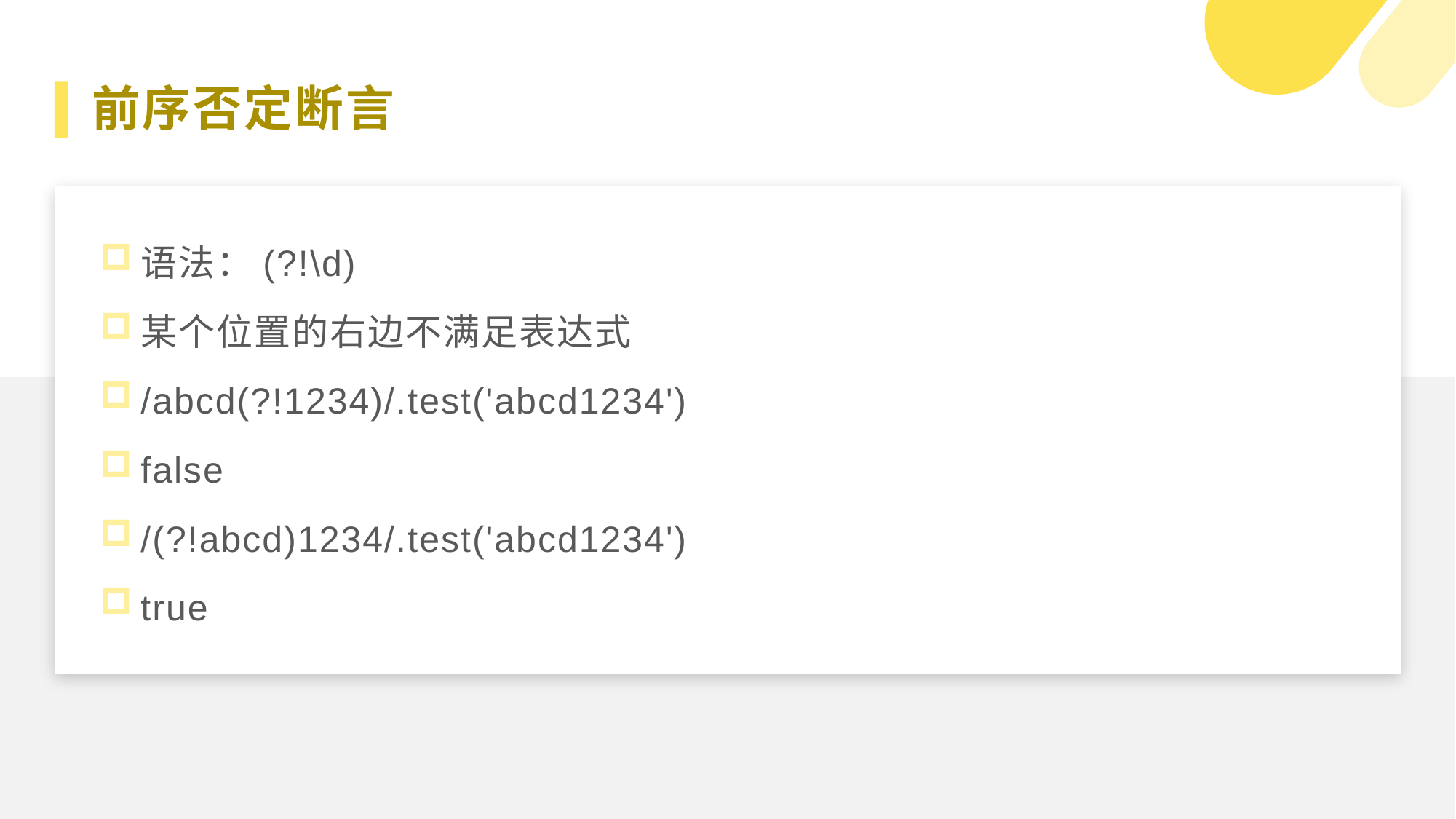

前序否定断言

语法：(?!\d)
某个位置的右边不满足表达式
/abcd(?!1234)/.test('abcd1234')
false
/(?!abcd)1234/.test('abcd1234')
true